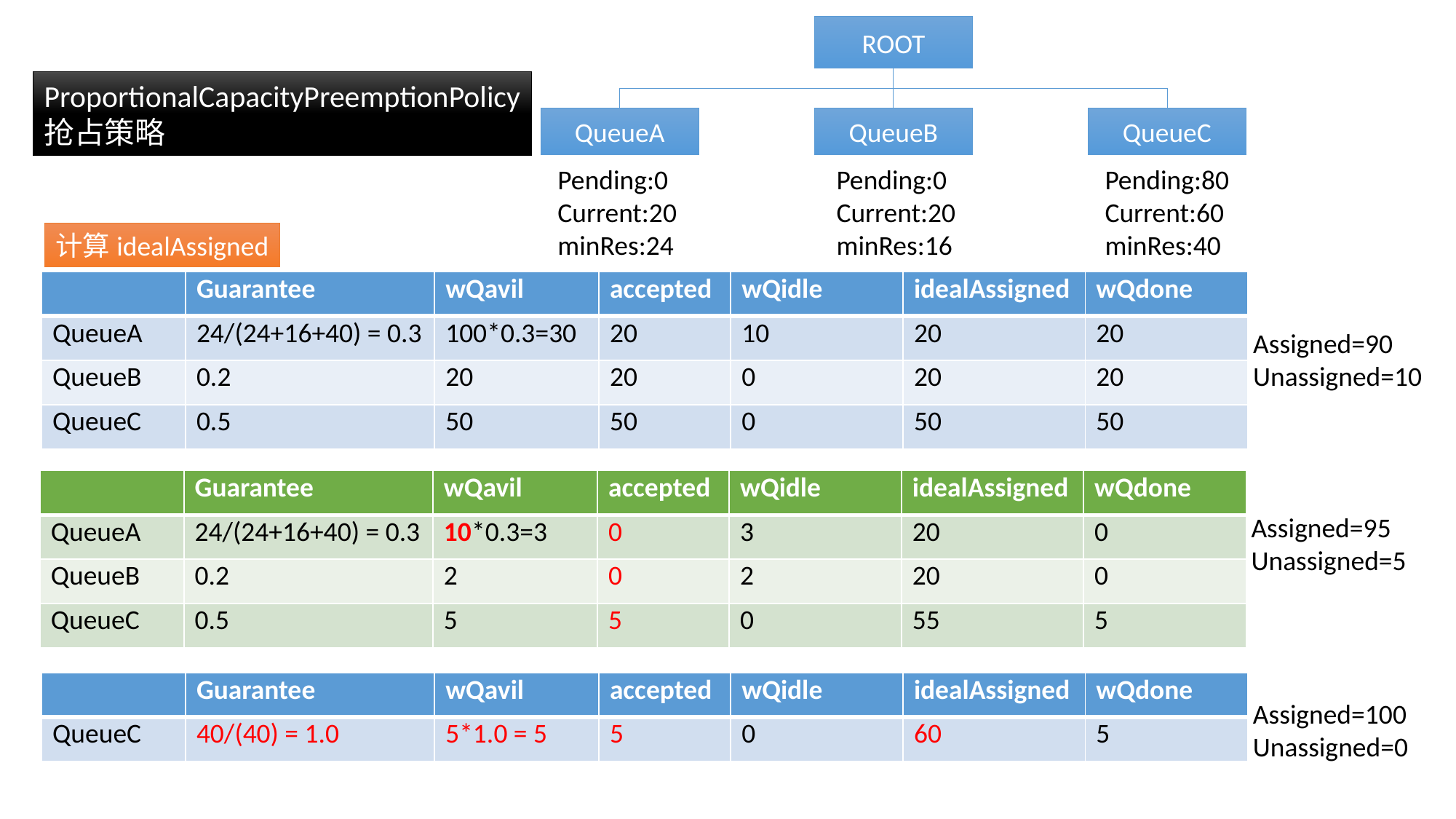

ROOT
ProportionalCapacityPreemptionPolicy
抢占策略
QueueA
QueueB
QueueC
Pending:0
Current:20
minRes:24
Pending:80
Current:60
minRes:40
Pending:0
Current:20
minRes:16
计算idealAssigned
|  | Guarantee | wQavil | accepted | wQidle | idealAssigned | wQdone |
| --- | --- | --- | --- | --- | --- | --- |
| QueueA | 24/(24+16+40) = 0.3 | 100\*0.3=30 | 20 | 10 | 20 | 20 |
| QueueB | 0.2 | 20 | 20 | 0 | 20 | 20 |
| QueueC | 0.5 | 50 | 50 | 0 | 50 | 50 |
Assigned=90
Unassigned=10
|  | Guarantee | wQavil | accepted | wQidle | idealAssigned | wQdone |
| --- | --- | --- | --- | --- | --- | --- |
| QueueA | 24/(24+16+40) = 0.3 | 10\*0.3=3 | 0 | 3 | 20 | 0 |
| QueueB | 0.2 | 2 | 0 | 2 | 20 | 0 |
| QueueC | 0.5 | 5 | 5 | 0 | 55 | 5 |
Assigned=95
Unassigned=5
|  | Guarantee | wQavil | accepted | wQidle | idealAssigned | wQdone |
| --- | --- | --- | --- | --- | --- | --- |
| QueueC | 40/(40) = 1.0 | 5\*1.0 = 5 | 5 | 0 | 60 | 5 |
Assigned=100
Unassigned=0